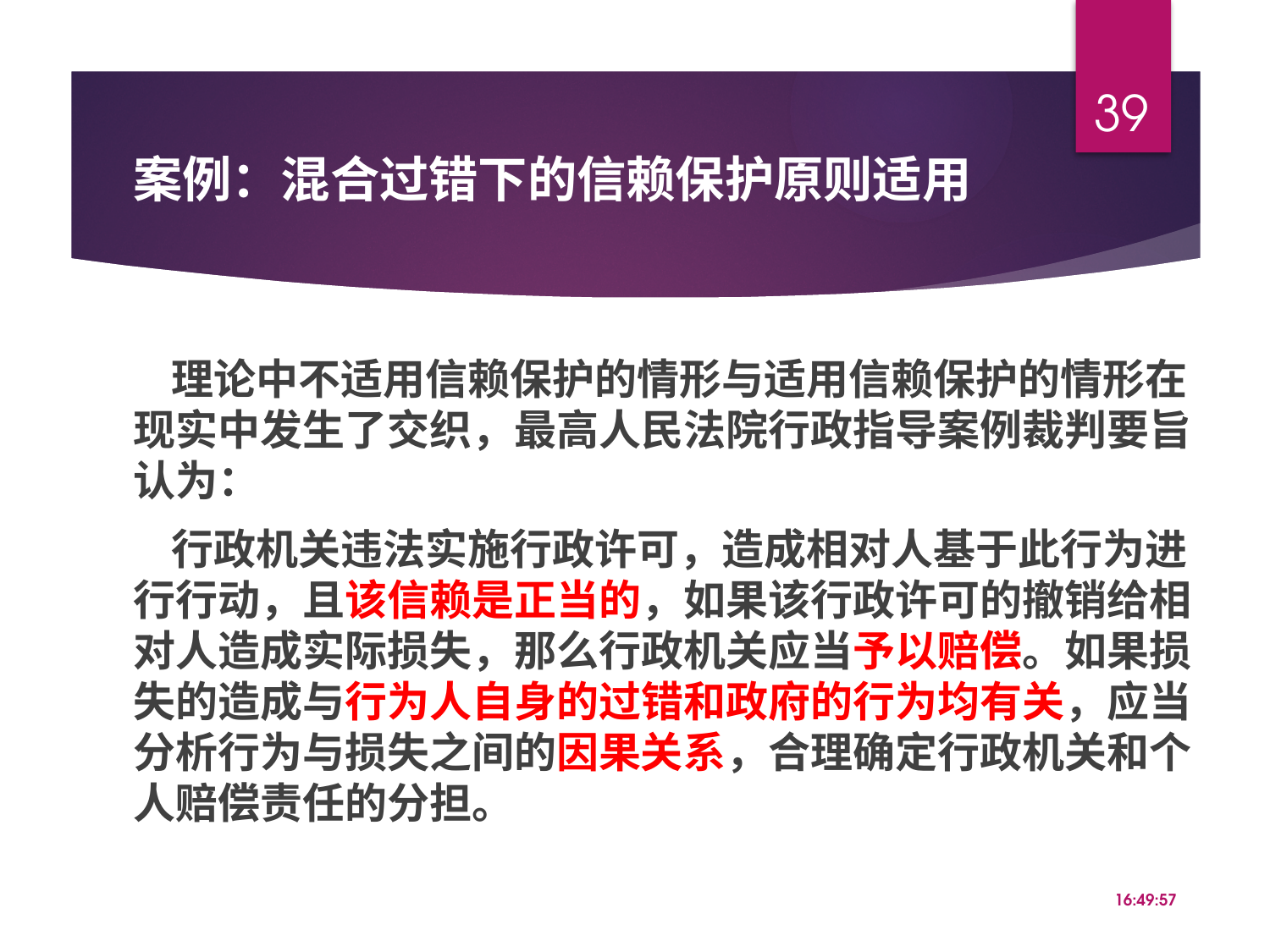

39
# 案例：混合过错下的信赖保护原则适用
   理论中不适用信赖保护的情形与适用信赖保护的情形在现实中发生了交织，最高人民法院行政指导案例裁判要旨认为：
   行政机关违法实施行政许可，造成相对人基于此行为进行行动，且该信赖是正当的，如果该行政许可的撤销给相对人造成实际损失，那么行政机关应当予以赔偿。如果损失的造成与行为人自身的过错和政府的行为均有关，应当分析行为与损失之间的因果关系，合理确定行政机关和个人赔偿责任的分担。

16:49:57